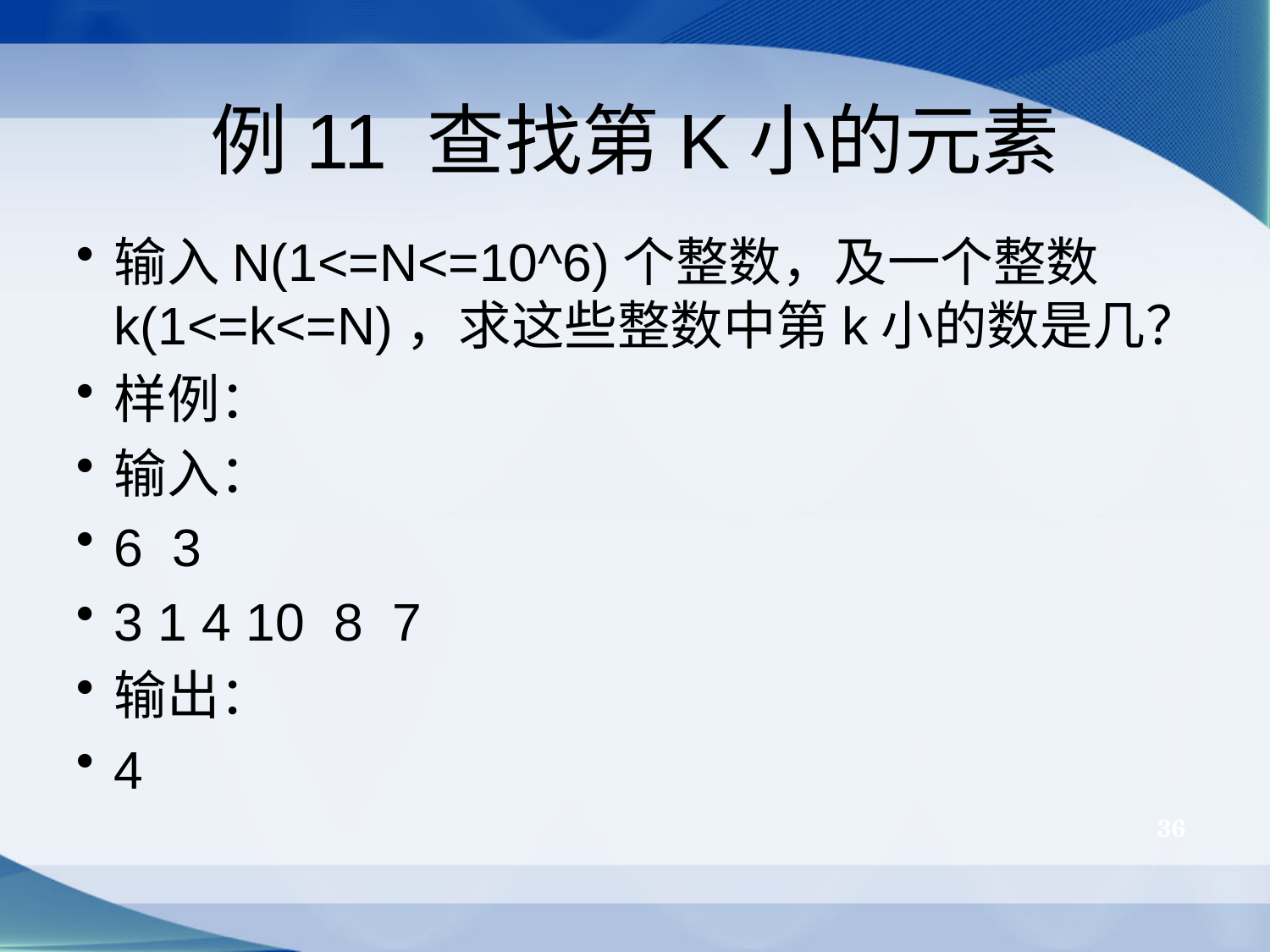

# 例11 查找第K小的元素
输入N(1<=N<=10^6)个整数，及一个整数k(1<=k<=N)，求这些整数中第k小的数是几？
样例：
输入：
6  3
3 1 4 10  8  7
输出：
4

36